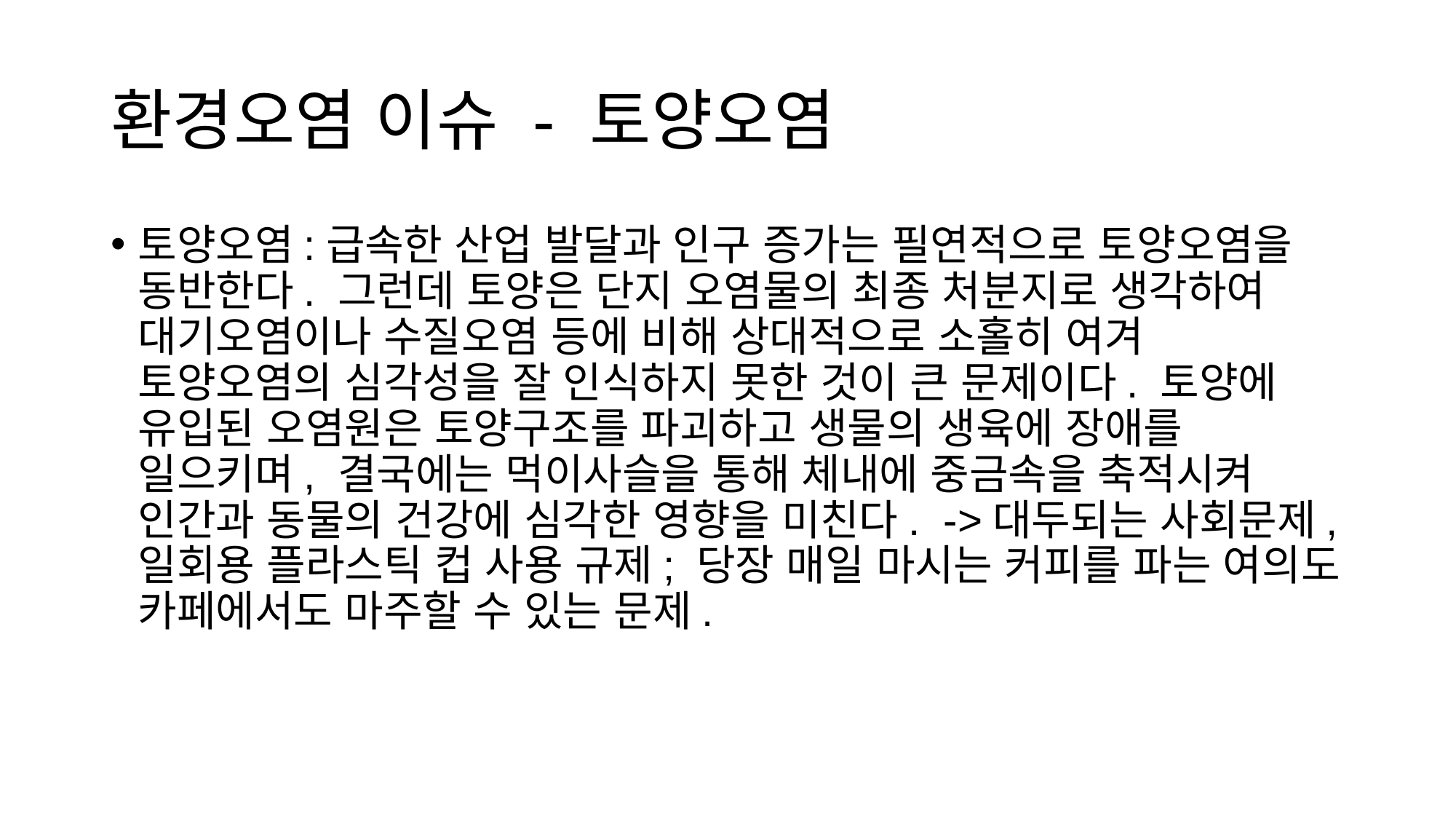

# 환경오염 이슈 - 토양오염
토양오염:급속한 산업 발달과 인구 증가는 필연적으로 토양오염을 동반한다. 그런데 토양은 단지 오염물의 최종 처분지로 생각하여 대기오염이나 수질오염 등에 비해 상대적으로 소홀히 여겨 토양오염의 심각성을 잘 인식하지 못한 것이 큰 문제이다. 토양에 유입된 오염원은 토양구조를 파괴하고 생물의 생육에 장애를 일으키며, 결국에는 먹이사슬을 통해 체내에 중금속을 축적시켜 인간과 동물의 건강에 심각한 영향을 미친다.  ->대두되는 사회문제, 일회용 플라스틱 컵 사용 규제; 당장 매일 마시는 커피를 파는 여의도 카페에서도 마주할 수 있는 문제.